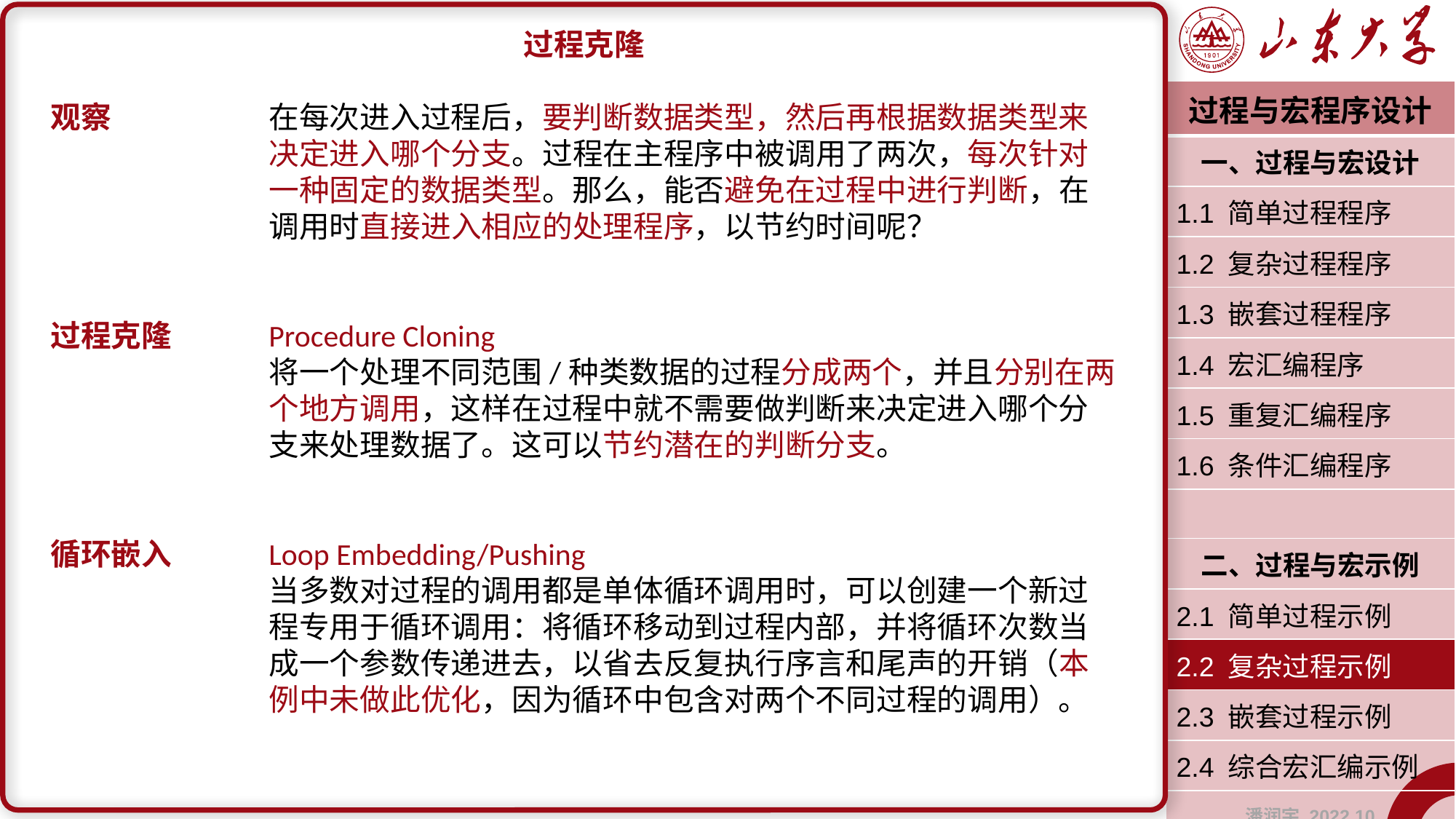

过程克隆

观察		在每次进入过程后，要判断数据类型，然后再根据数据类型来		决定进入哪个分支。过程在主程序中被调用了两次，每次针对		一种固定的数据类型。那么，能否避免在过程中进行判断，在		调用时直接进入相应的处理程序，以节约时间呢？

过程克隆	Procedure Cloning
		将一个处理不同范围/种类数据的过程分成两个，并且分别在两		个地方调用，这样在过程中就不需要做判断来决定进入哪个分		支来处理数据了。这可以节约潜在的判断分支。

循环嵌入	Loop Embedding/Pushing
		当多数对过程的调用都是单体循环调用时，可以创建一个新过		程专用于循环调用：将循环移动到过程内部，并将循环次数当		成一个参数传递进去，以省去反复执行序言和尾声的开销（本		例中未做此优化，因为循环中包含对两个不同过程的调用）。
| 过程与宏程序设计 |
| --- |
| 一、过程与宏设计 |
| 1.1 简单过程程序 |
| 1.2 复杂过程程序 |
| 1.3 嵌套过程程序 |
| 1.4 宏汇编程序 |
| 1.5 重复汇编程序 |
| 1.6 条件汇编程序 |
|  |
| 二、过程与宏示例 |
| 2.1 简单过程示例 |
| 2.2 复杂过程示例 |
| 2.3 嵌套过程示例 |
| 2.4 综合宏汇编示例 |
| 潘润宇 2022.10 |